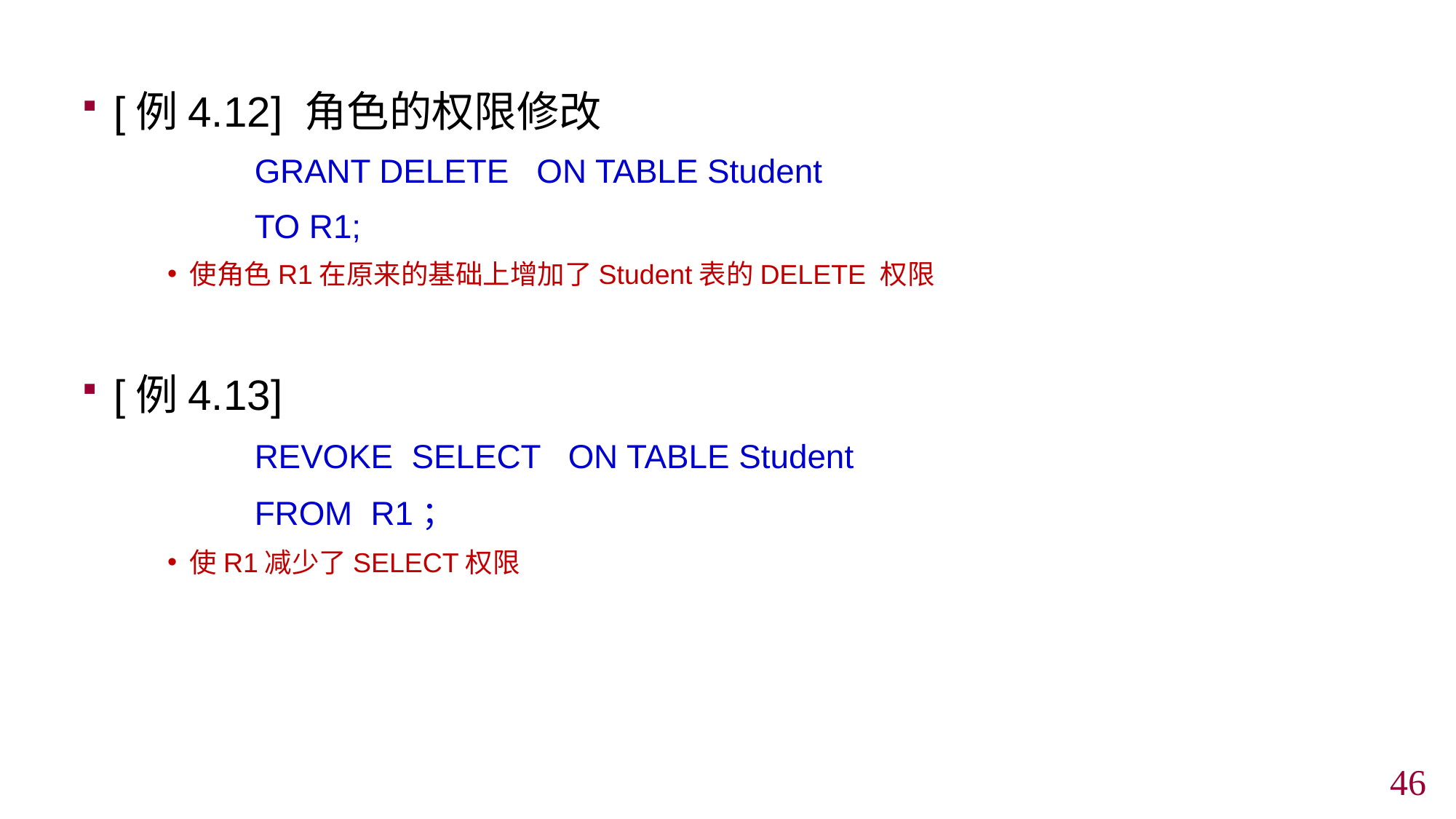

[例4.12] 角色的权限修改
              GRANT DELETE   ON TABLE Student
              TO R1;
使角色R1在原来的基础上增加了Student表的DELETE 权限

[例4.13]
              REVOKE  SELECT   ON TABLE Student
              FROM  R1；
使R1减少了SELECT权限
46